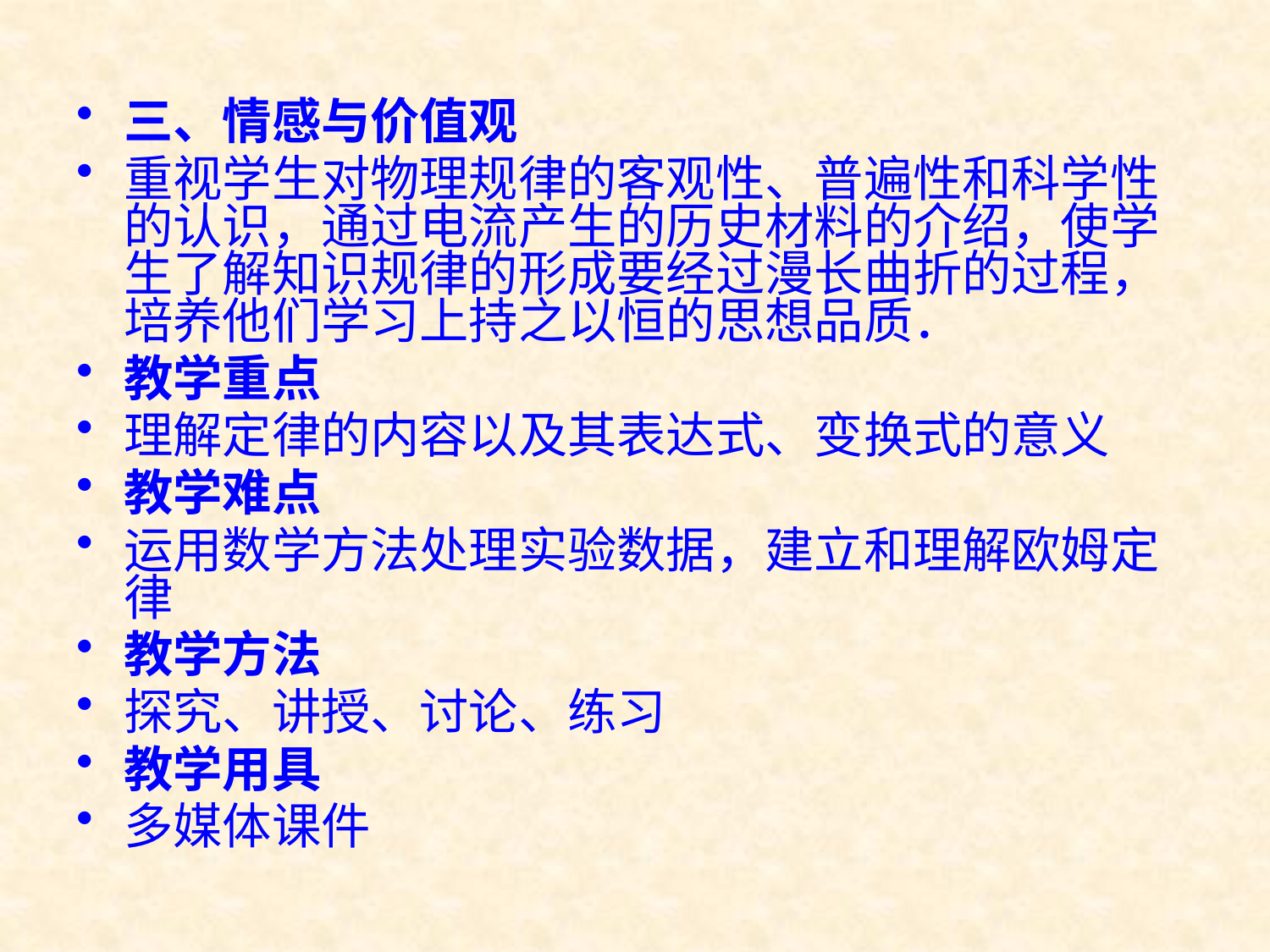

三、情感与价值观
重视学生对物理规律的客观性、普遍性和科学性的认识，通过电流产生的历史材料的介绍，使学生了解知识规律的形成要经过漫长曲折的过程，培养他们学习上持之以恒的思想品质．
教学重点
理解定律的内容以及其表达式、变换式的意义
教学难点
运用数学方法处理实验数据，建立和理解欧姆定律
教学方法
探究、讲授、讨论、练习
教学用具
多媒体课件